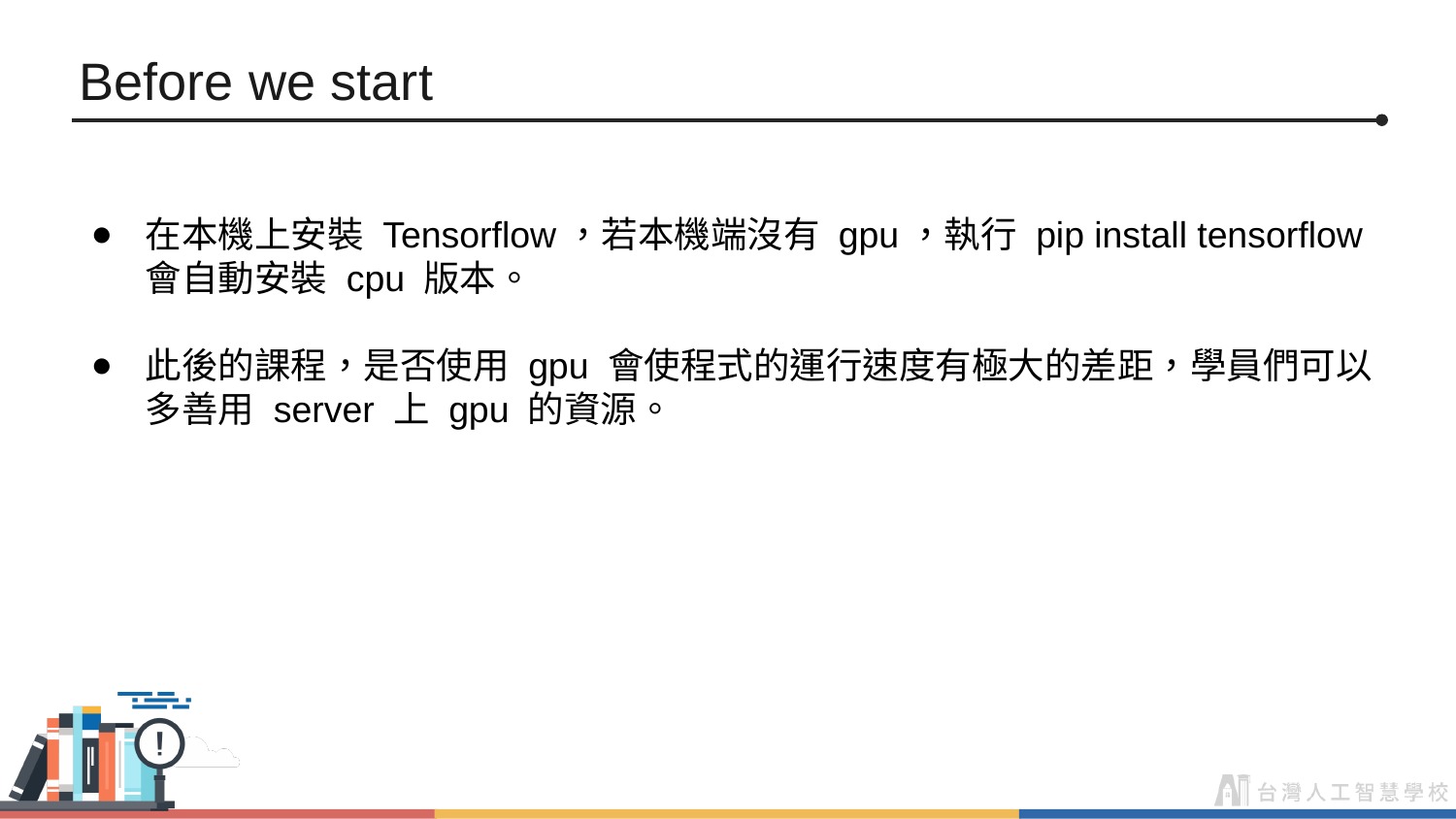

# Before we start

在本機上安裝 Tensorflow，若本機端沒有 gpu，執行 pip install tensorflow 會自動安裝 cpu 版本。

此後的課程，是否使用 gpu 會使程式的運行速度有極大的差距，學員們可以多善用 server 上 gpu 的資源。